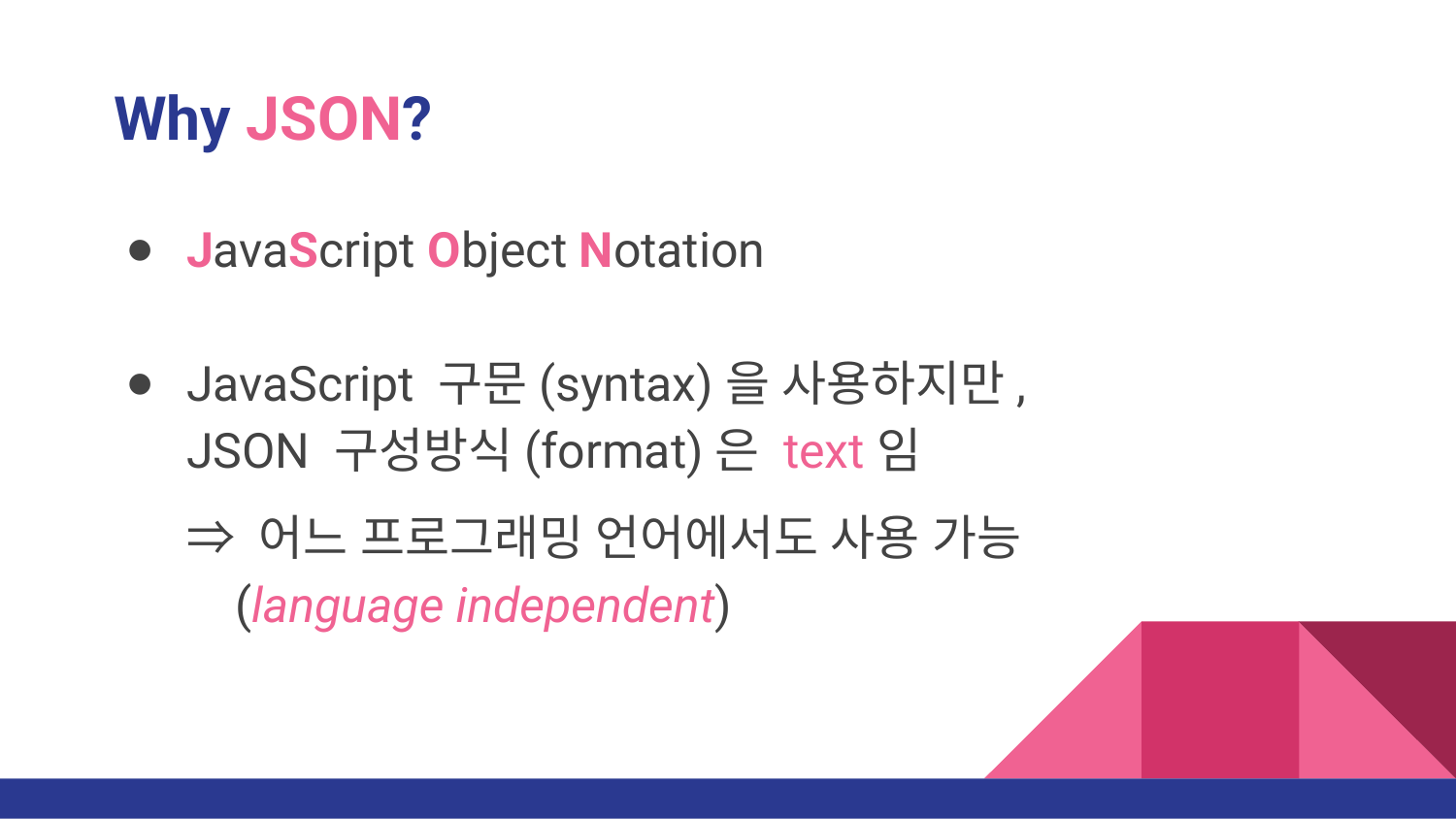

# Why JSON?
JavaScript Object Notation

JavaScript 구문(syntax)을 사용하지만,
JSON 구성방식(format)은 text임
⇒ 어느 프로그래밍 언어에서도 사용 가능
    (language independent)